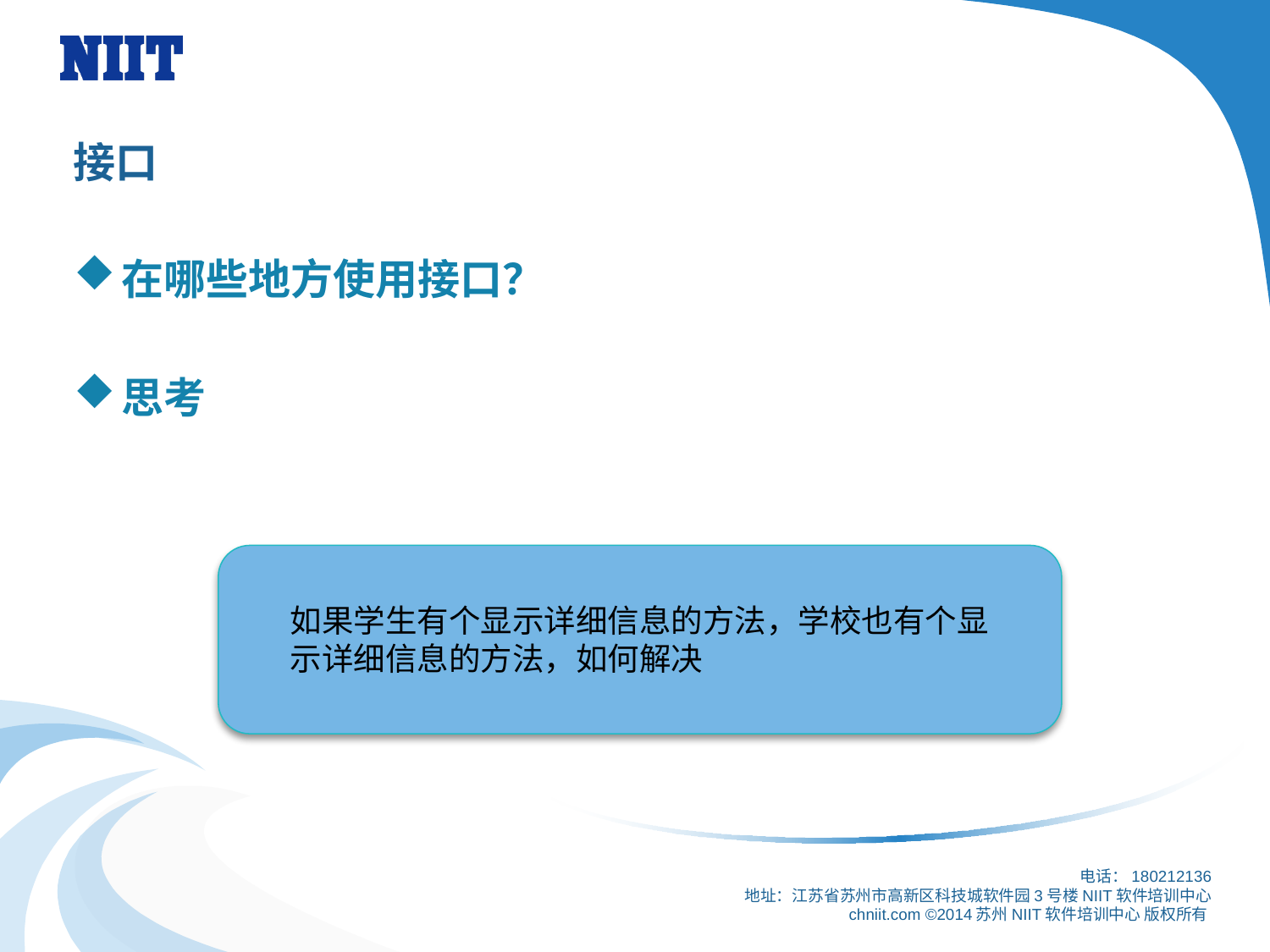

# 接口
在哪些地方使用接口？

思考

如果学生有个显示详细信息的方法，学校也有个显示详细信息的方法，如何解决